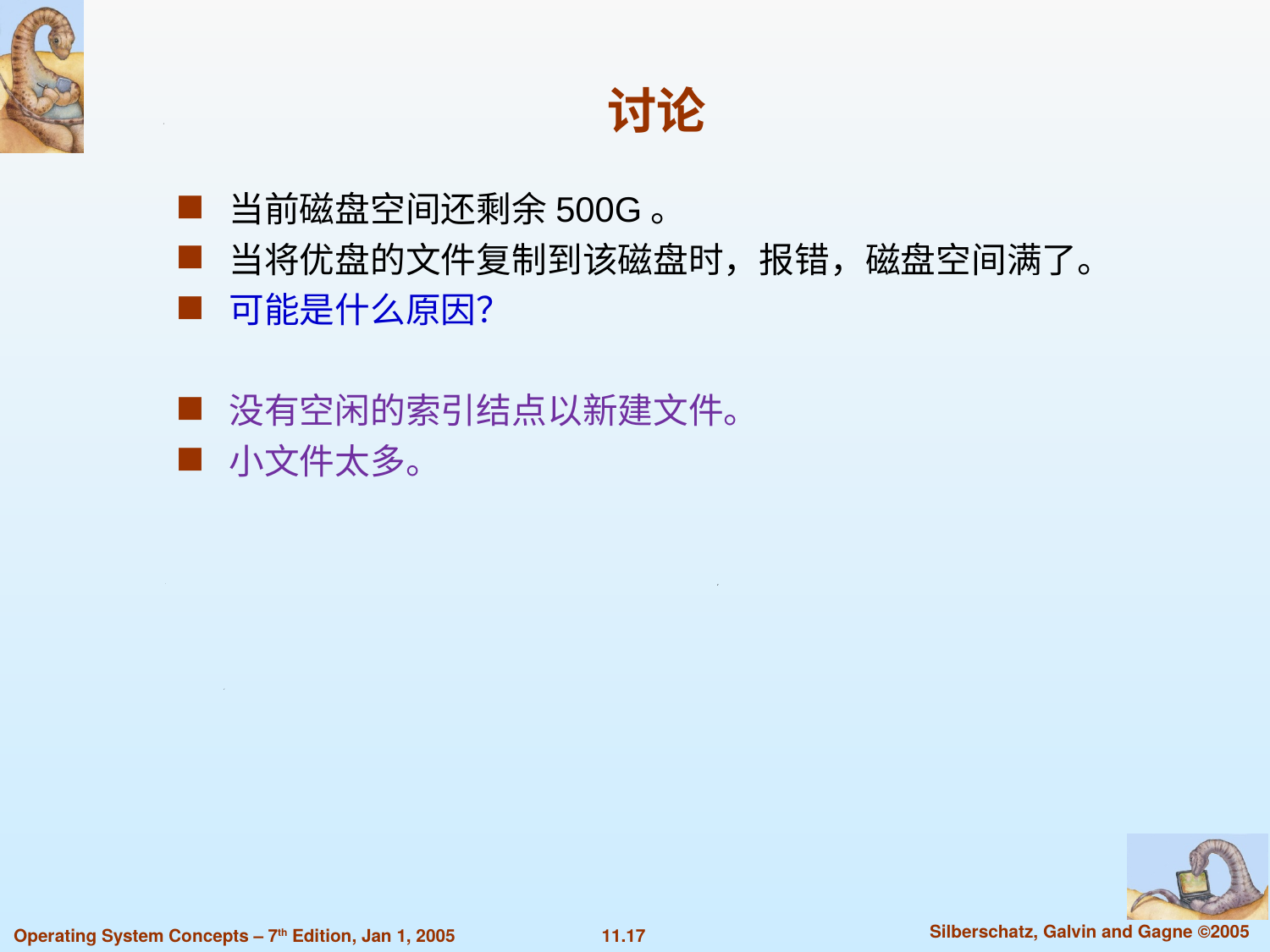

讨论
当前磁盘空间还剩余500G。
当将优盘的文件复制到该磁盘时，报错，磁盘空间满了。
可能是什么原因？

没有空闲的索引结点以新建文件。
小文件太多。